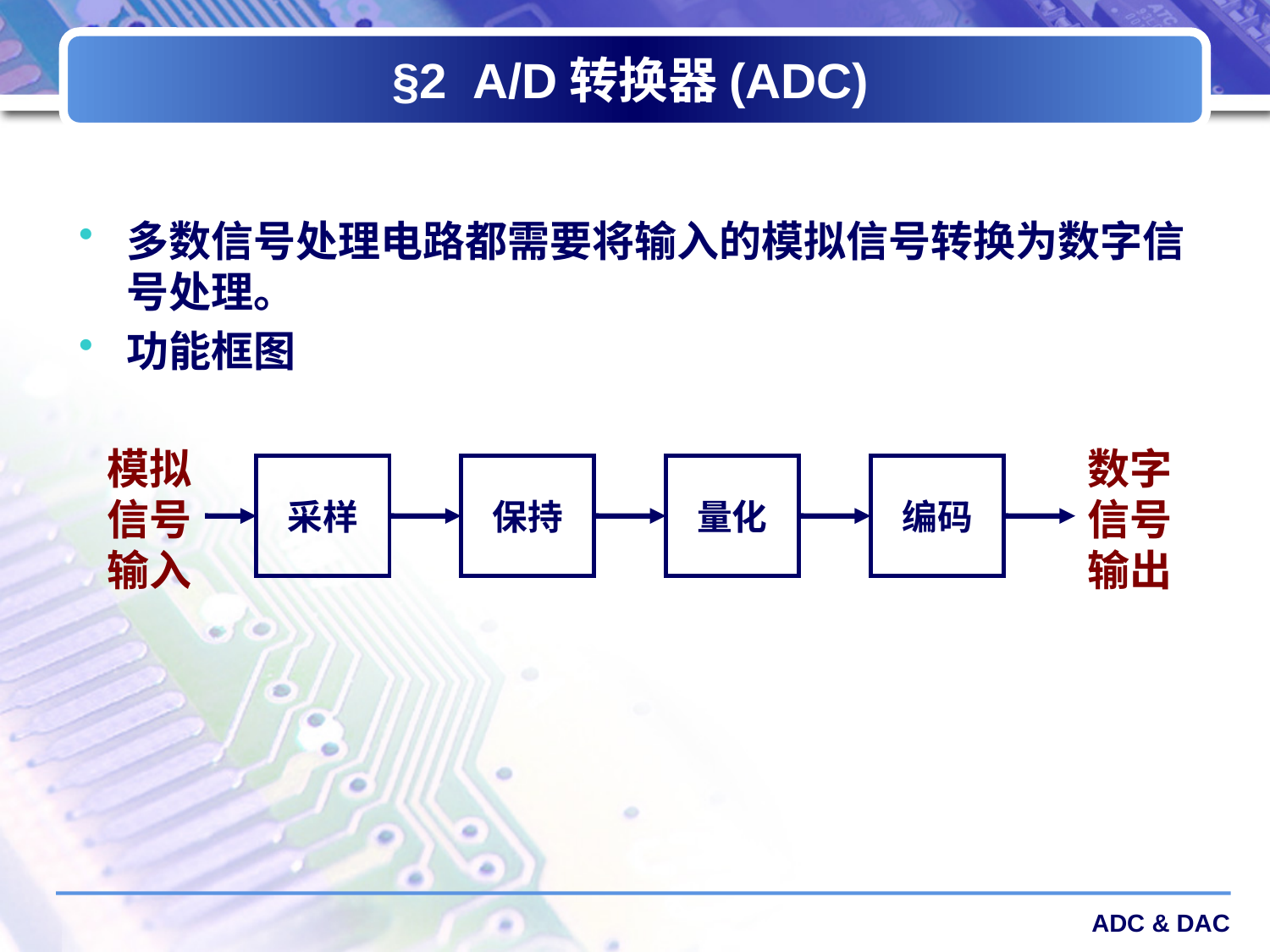

# §2  A/D转换器(ADC)
多数信号处理电路都需要将输入的模拟信号转换为数字信号处理。
功能框图
模拟信号输入
数字信号输出
采样
保持
量化
编码